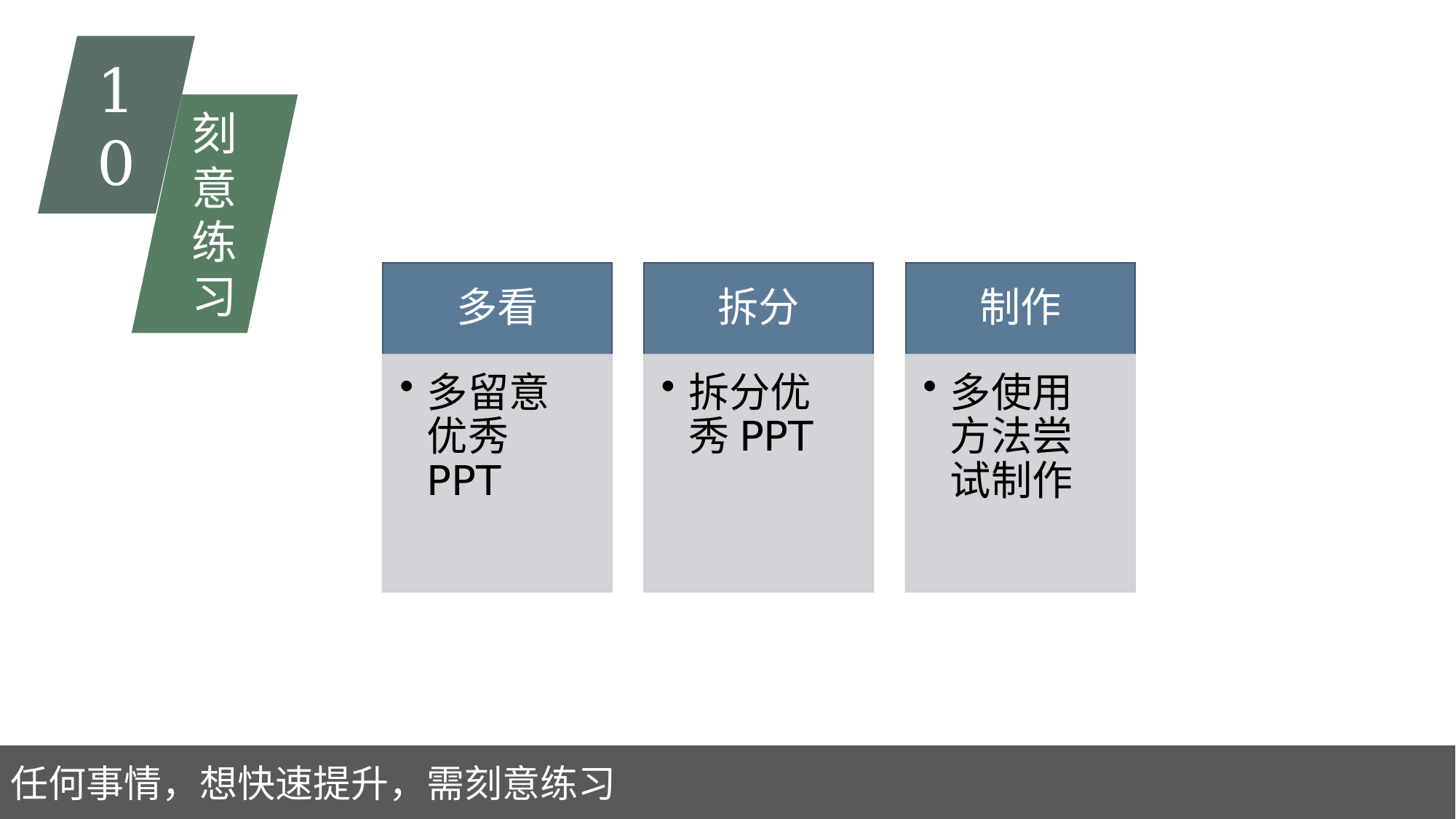

10
刻意练习
多看
多留意优秀PPT
拆分
拆分优秀PPT
制作
多使用方法尝试制作
任何事情，想快速提升，需刻意练习